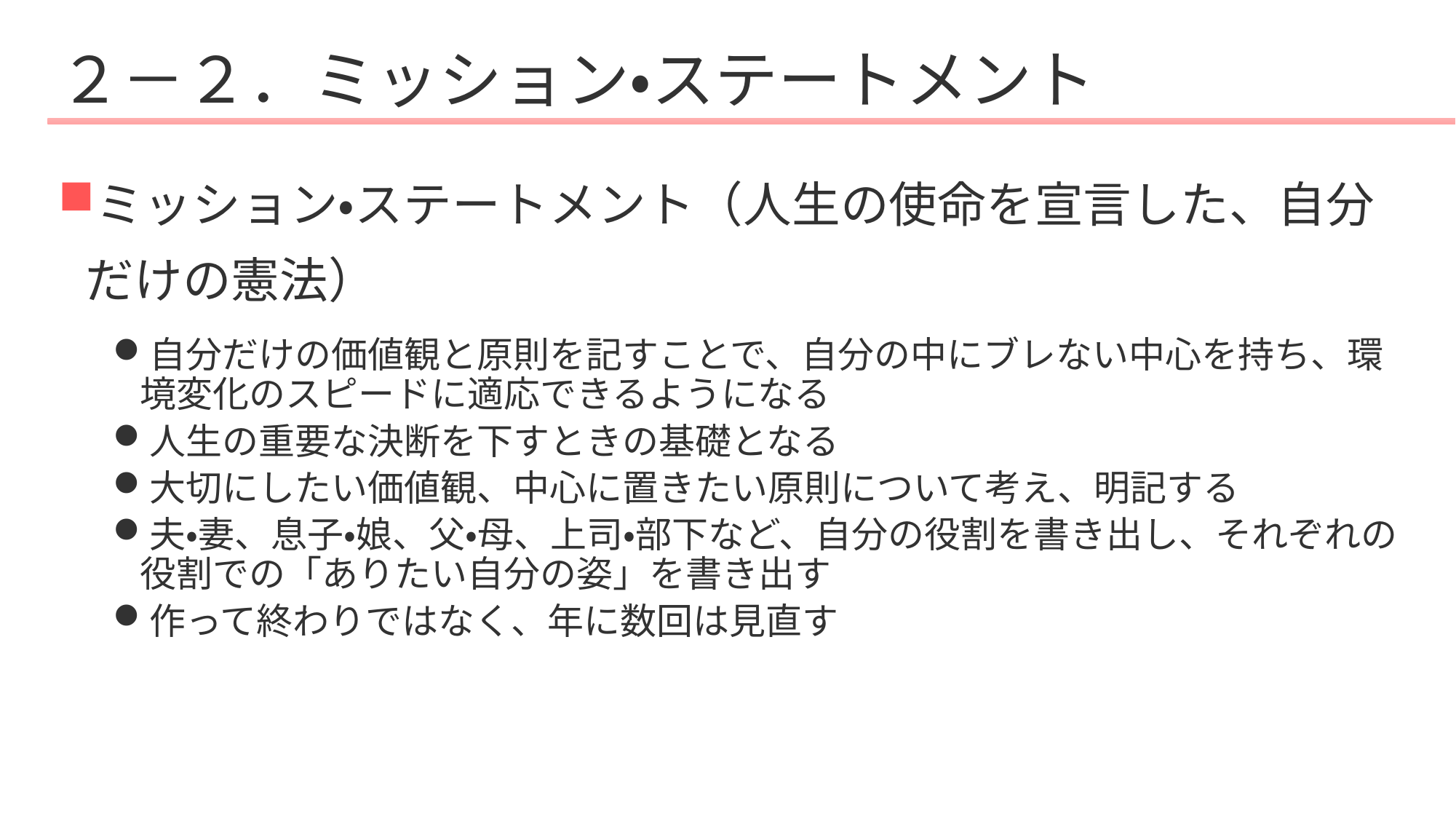

# ２－２．ミッション・ステートメント
ミッション・ステートメント（人生の使命を宣言した、自分だけの憲法）
自分だけの価値観と原則を記すことで、自分の中にブレない中心を持ち、環境変化のスピードに適応できるようになる
人生の重要な決断を下すときの基礎となる
大切にしたい価値観、中心に置きたい原則について考え、明記する
夫・妻、息子・娘、父・母、上司・部下など、自分の役割を書き出し、それぞれの役割での「ありたい自分の姿」を書き出す
作って終わりではなく、年に数回は見直す
33